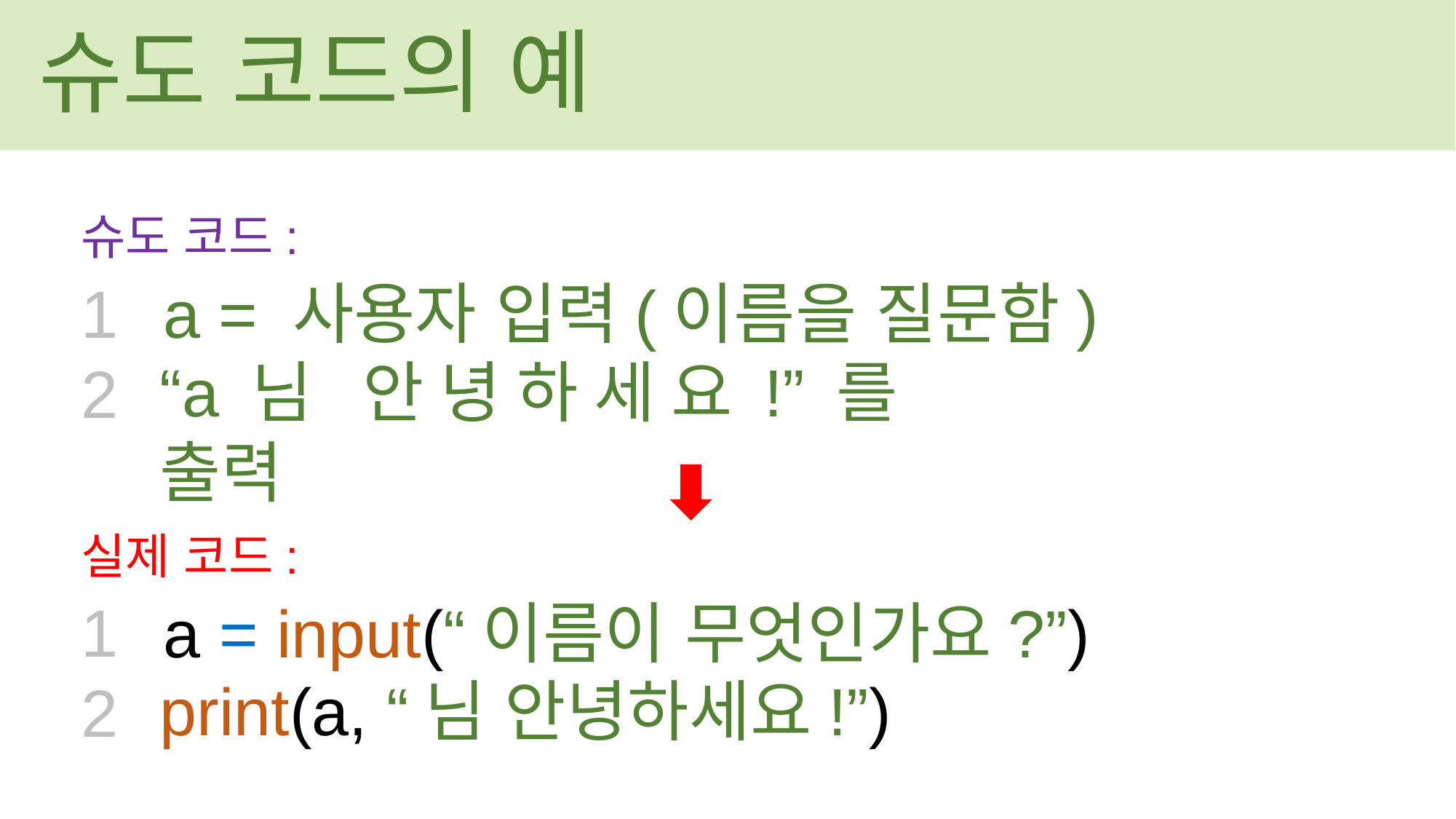

슈도 코드의 예
슈도 코드:
1
2
a = 사용자 입력(이름을 질문함)
“a님 안녕하세요!”를 출력

실제 코드:
1
2
a = input(“이름이 무엇인가요?”)
print(a, “님 안녕하세요!”)